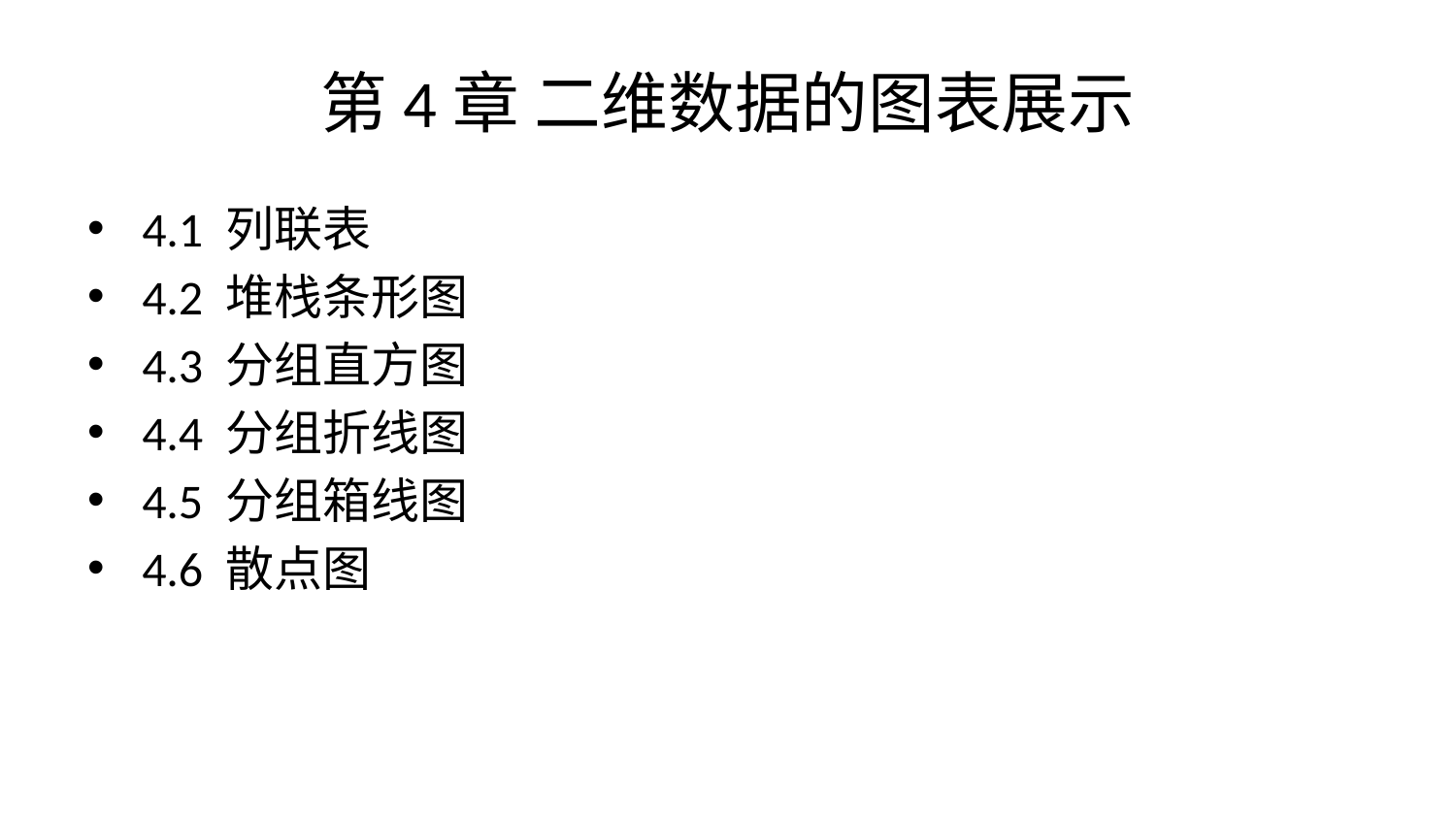

# 第4章 二维数据的图表展示
4.1 列联表
4.2 堆栈条形图
4.3 分组直方图
4.4 分组折线图
4.5 分组箱线图
4.6 散点图